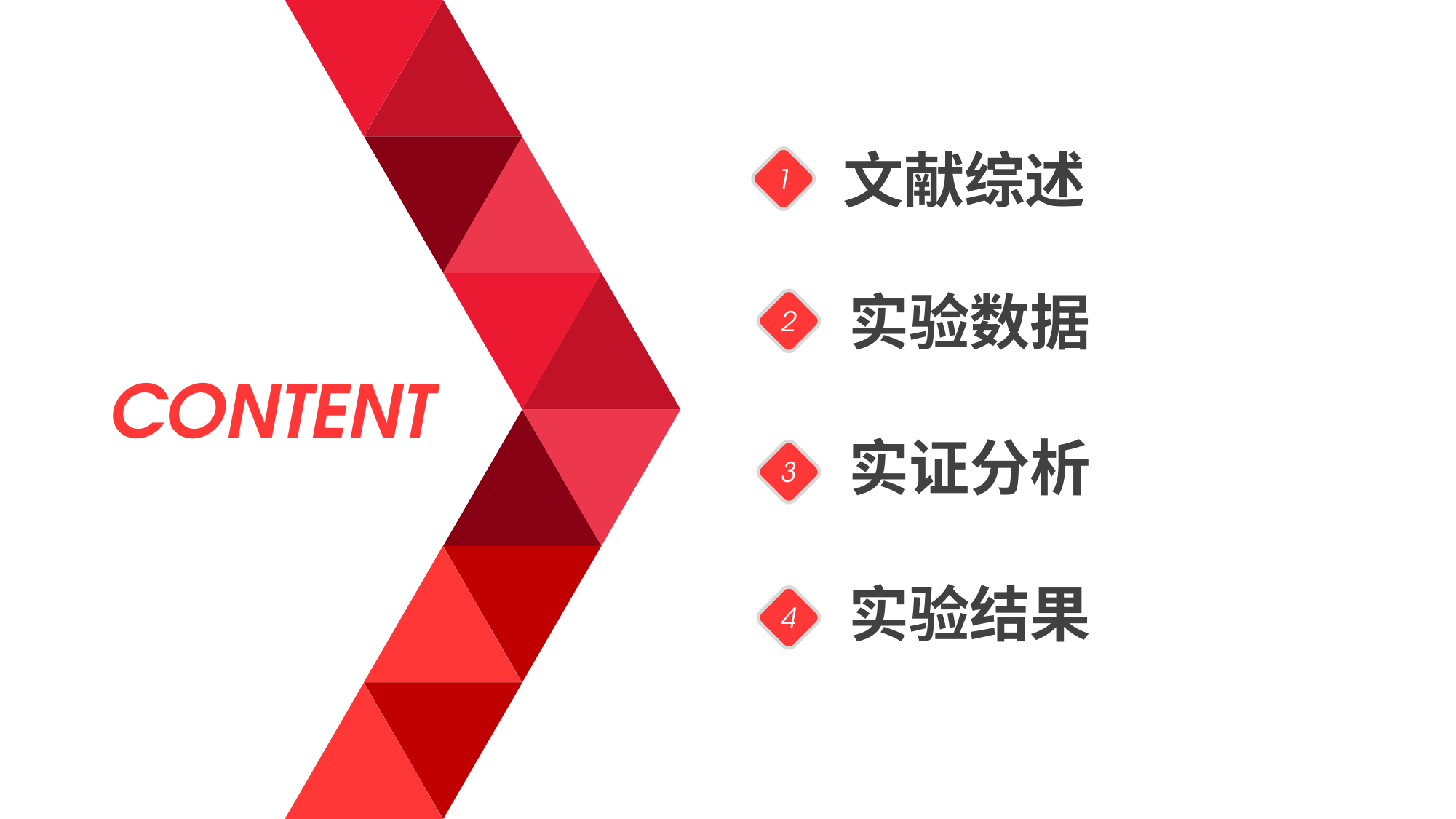

文献综述

1
实验数据

2
CONTENT
实证分析

3
实验结果

4